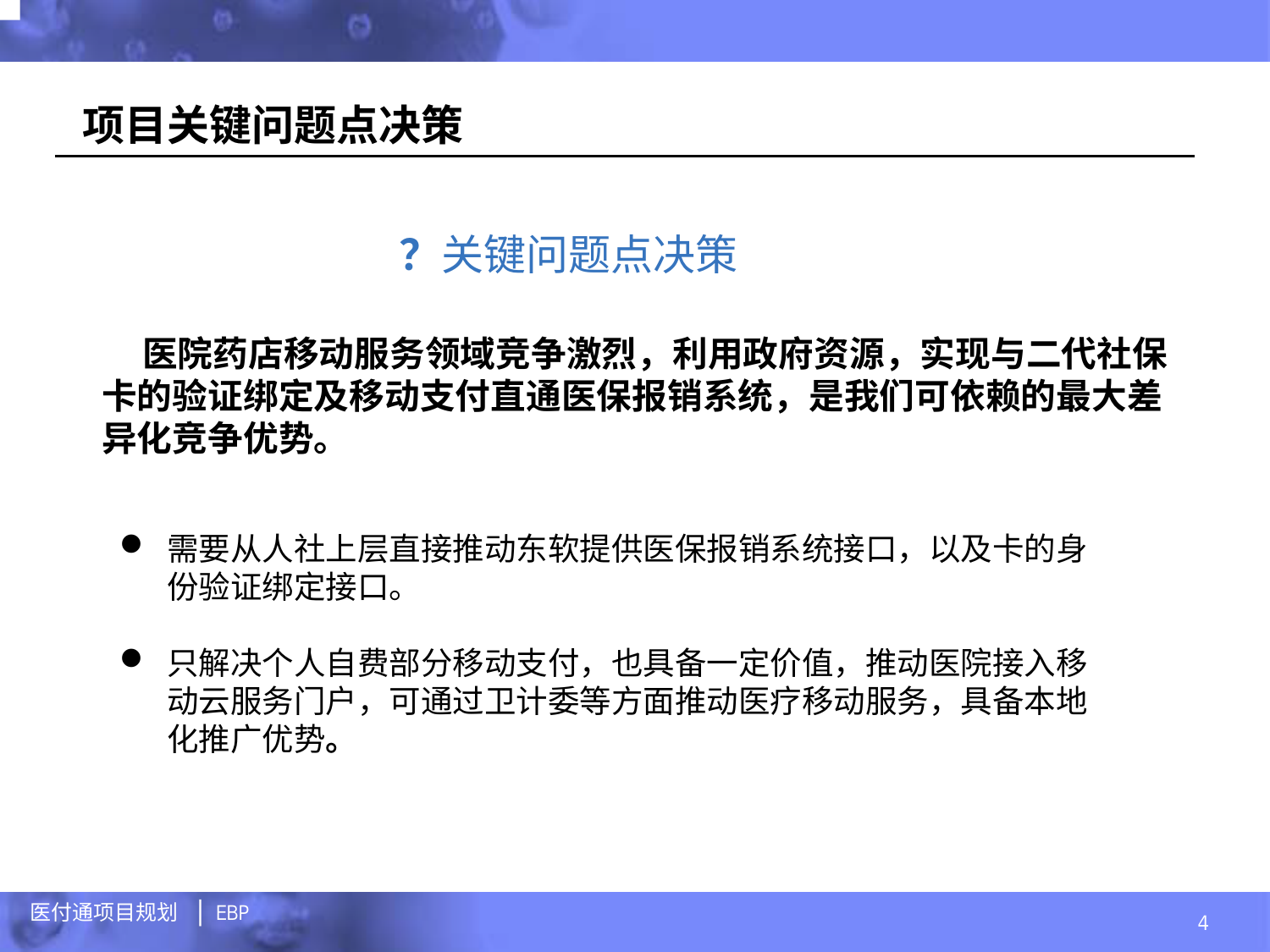

项目关键问题点决策
？关键问题点决策
    医院药店移动服务领域竞争激烈，利用政府资源，实现与二代社保卡的验证绑定及移动支付直通医保报销系统，是我们可依赖的最大差异化竞争优势。
需要从人社上层直接推动东软提供医保报销系统接口，以及卡的身份验证绑定接口。

只解决个人自费部分移动支付，也具备一定价值，推动医院接入移动云服务门户，可通过卫计委等方面推动医疗移动服务，具备本地化推广优势。
4